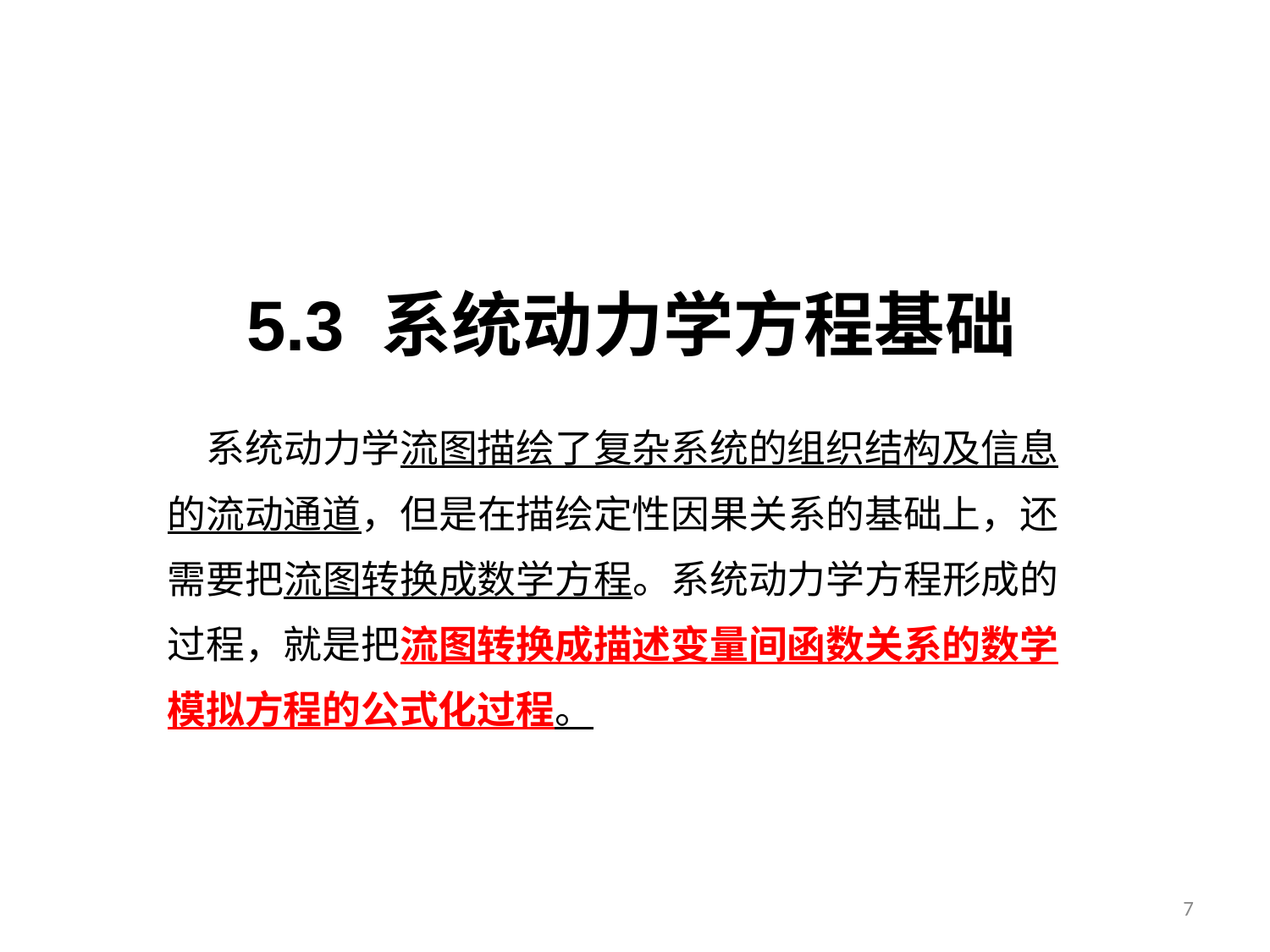

# 5.3 系统动力学方程基础
   系统动力学流图描绘了复杂系统的组织结构及信息的流动通道，但是在描绘定性因果关系的基础上，还需要把流图转换成数学方程。系统动力学方程形成的过程，就是把流图转换成描述变量间函数关系的数学模拟方程的公式化过程。
7